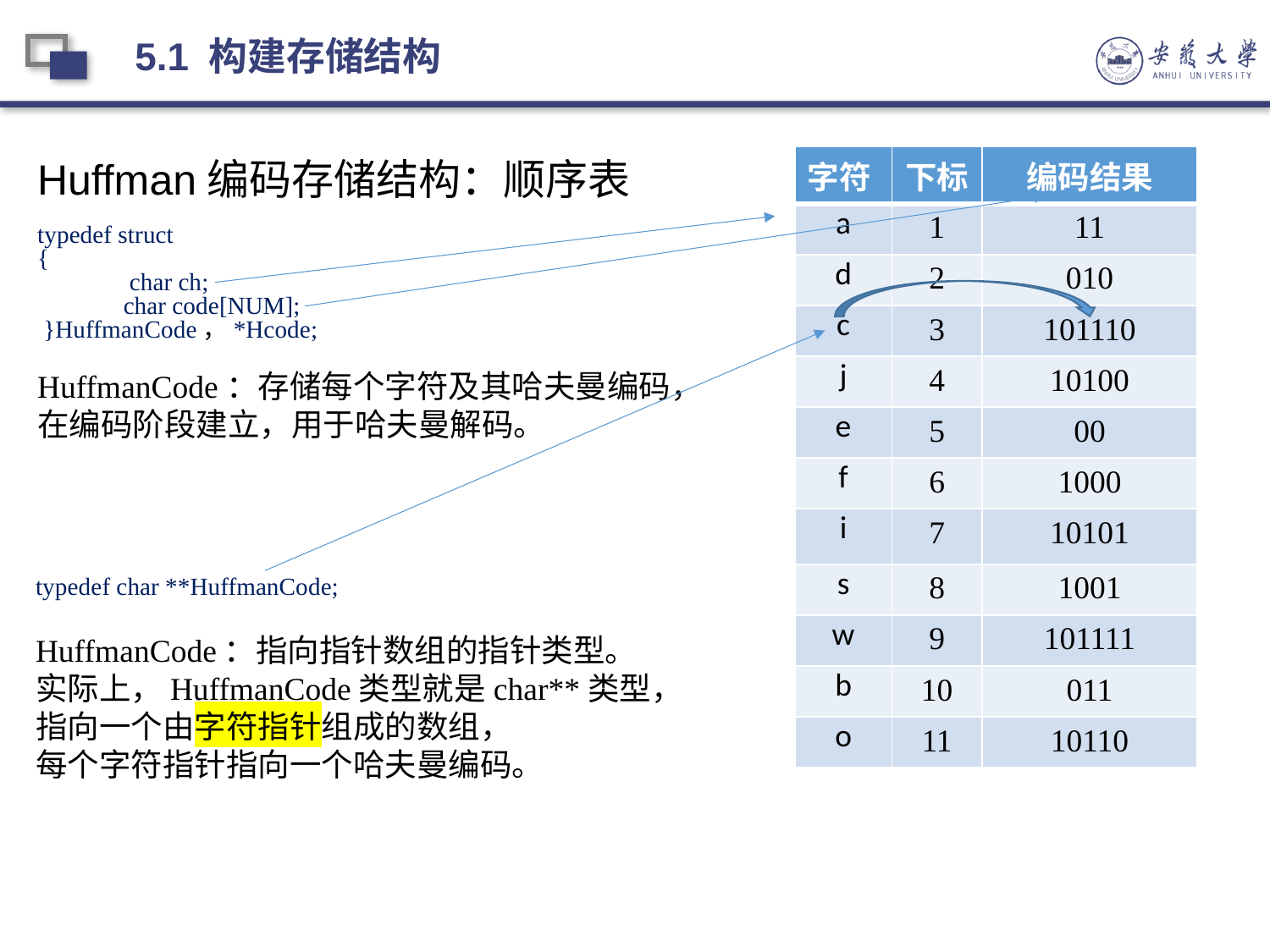

5.1 构建存储结构
Huffman编码存储结构：顺序表
| 字符 | 下标 | 编码结果 |
| --- | --- | --- |
| a | 1 | 11 |
| d | 2 | 010 |
| c | 3 | 101110 |
| j | 4 | 10100 |
| e | 5 | 00 |
| f | 6 | 1000 |
| i | 7 | 10101 |
| s | 8 | 1001 |
| w | 9 | 101111 |
| b | 10 | 011 |
| o | 11 | 10110 |

typedef struct
{
               char ch;
              char code[NUM];
 }HuffmanCode，*Hcode;

HuffmanCode：存储每个字符及其哈夫曼编码，
在编码阶段建立，用于哈夫曼解码。
typedef char **HuffmanCode;

HuffmanCode：指向指针数组的指针类型。
实际上，HuffmanCode类型就是char**类型，
指向一个由字符指针组成的数组，
每个字符指针指向一个哈夫曼编码。